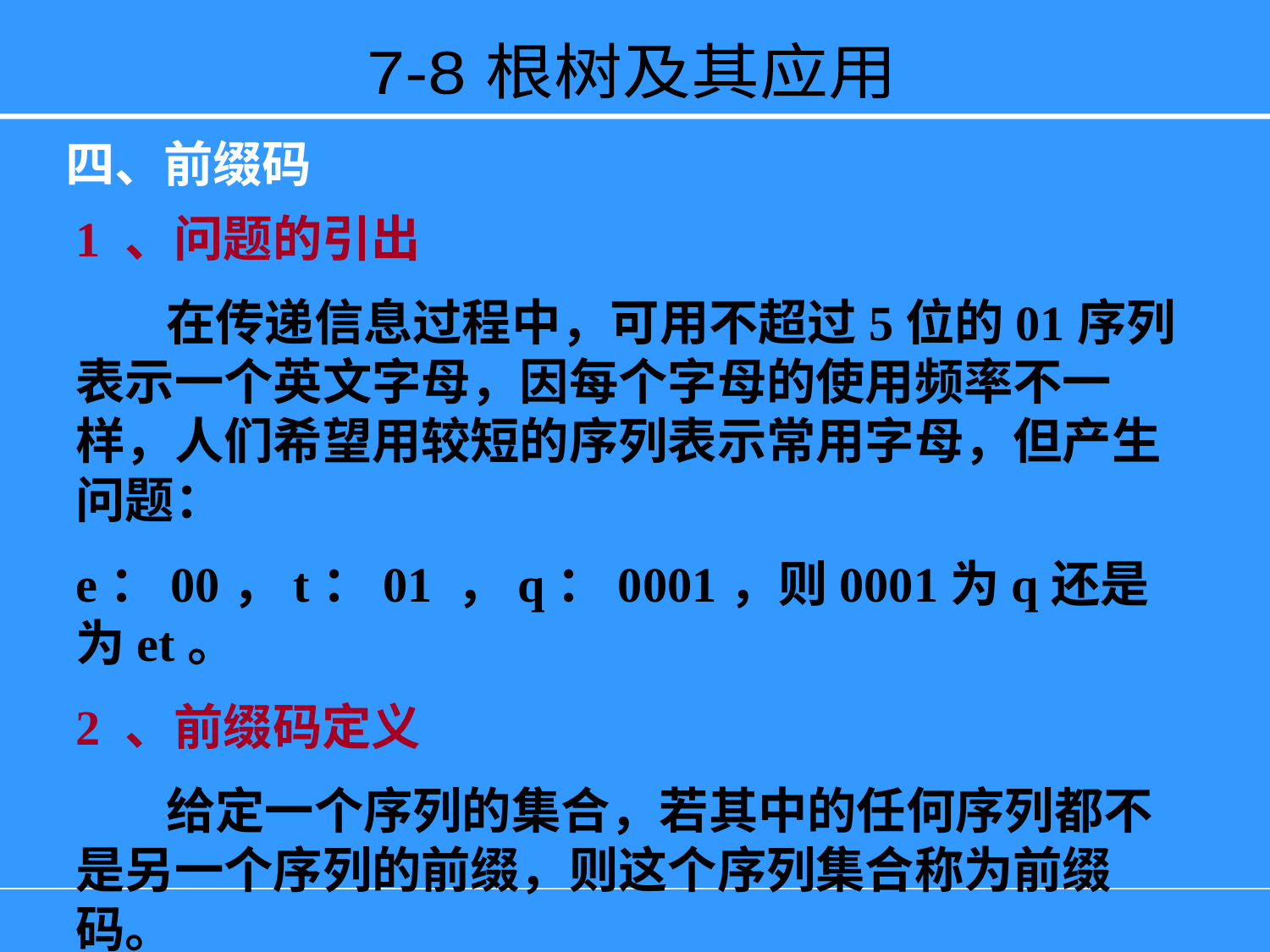

7-8 根树及其应用

四、前缀码

1 、问题的引出
       在传递信息过程中，可用不超过5位的01序列表示一个英文字母，因每个字母的使用频率不一样，人们希望用较短的序列表示常用字母，但产生问题：
e：00，t：01 ，q：0001，则0001为q还是为et。
2 、前缀码定义
       给定一个序列的集合，若其中的任何序列都不是另一个序列的前缀，则这个序列集合称为前缀码。